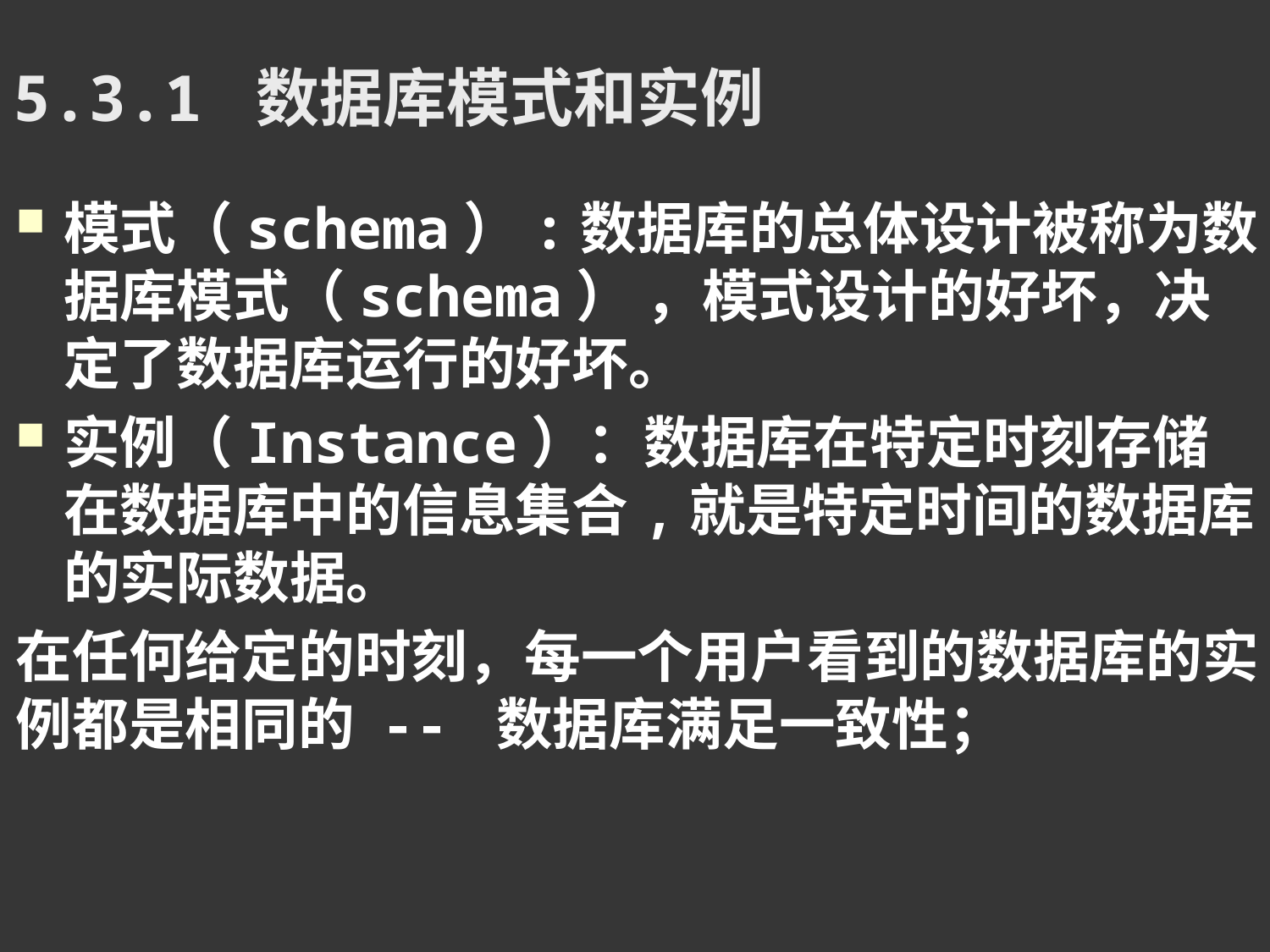

# 5.3.1 数据库模式和实例
模式（schema）:数据库的总体设计被称为数据库模式（schema） ，模式设计的好坏，决定了数据库运行的好坏。
实例（Instance）：数据库在特定时刻存储在数据库中的信息集合,就是特定时间的数据库的实际数据。
在任何给定的时刻，每一个用户看到的数据库的实例都是相同的 -- 数据库满足一致性；